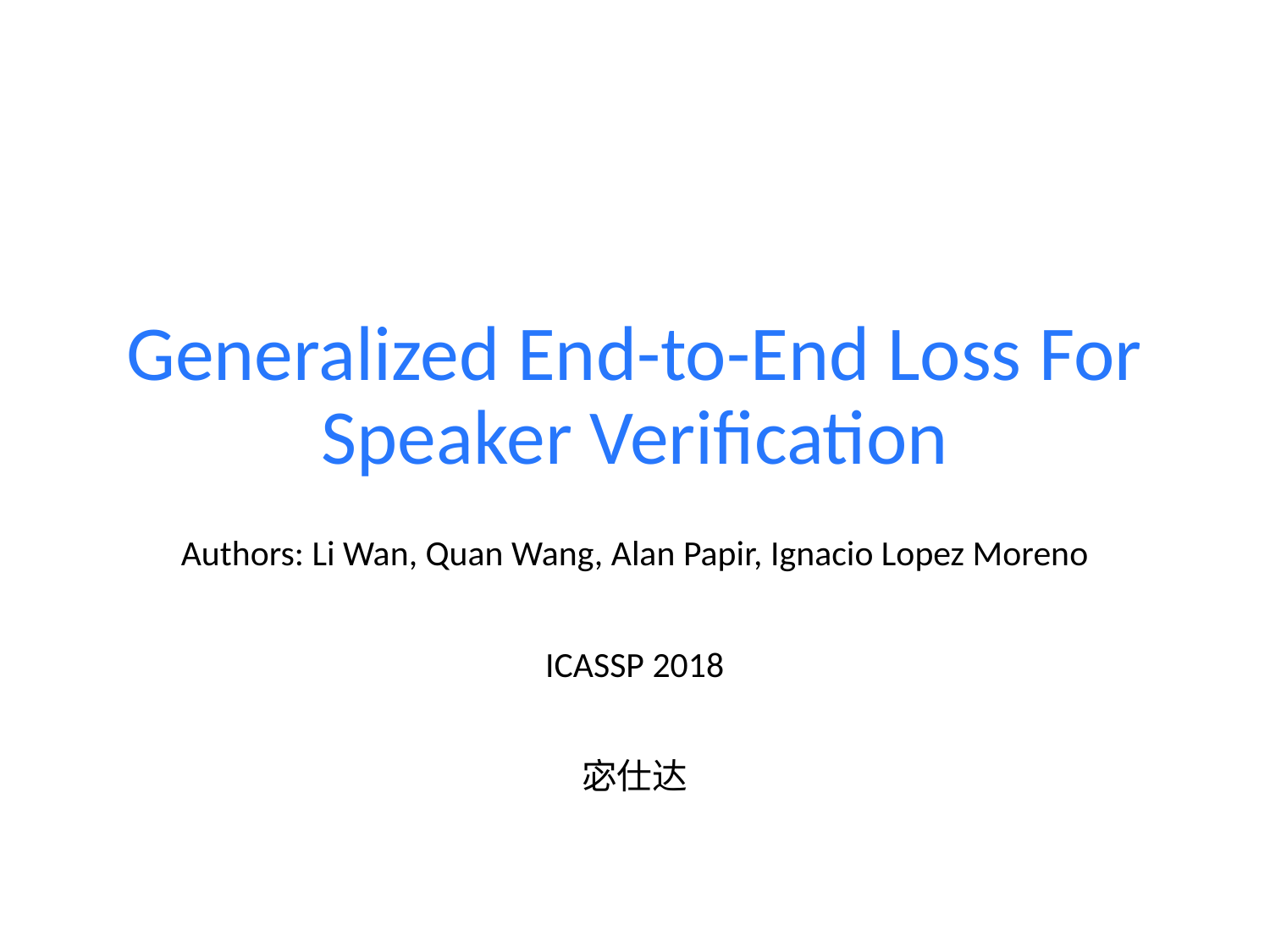

# Generalized End-to-End Loss For Speaker Verification
Authors: Li Wan, Quan Wang, Alan Papir, Ignacio Lopez Moreno

ICASSP 2018

宓仕达